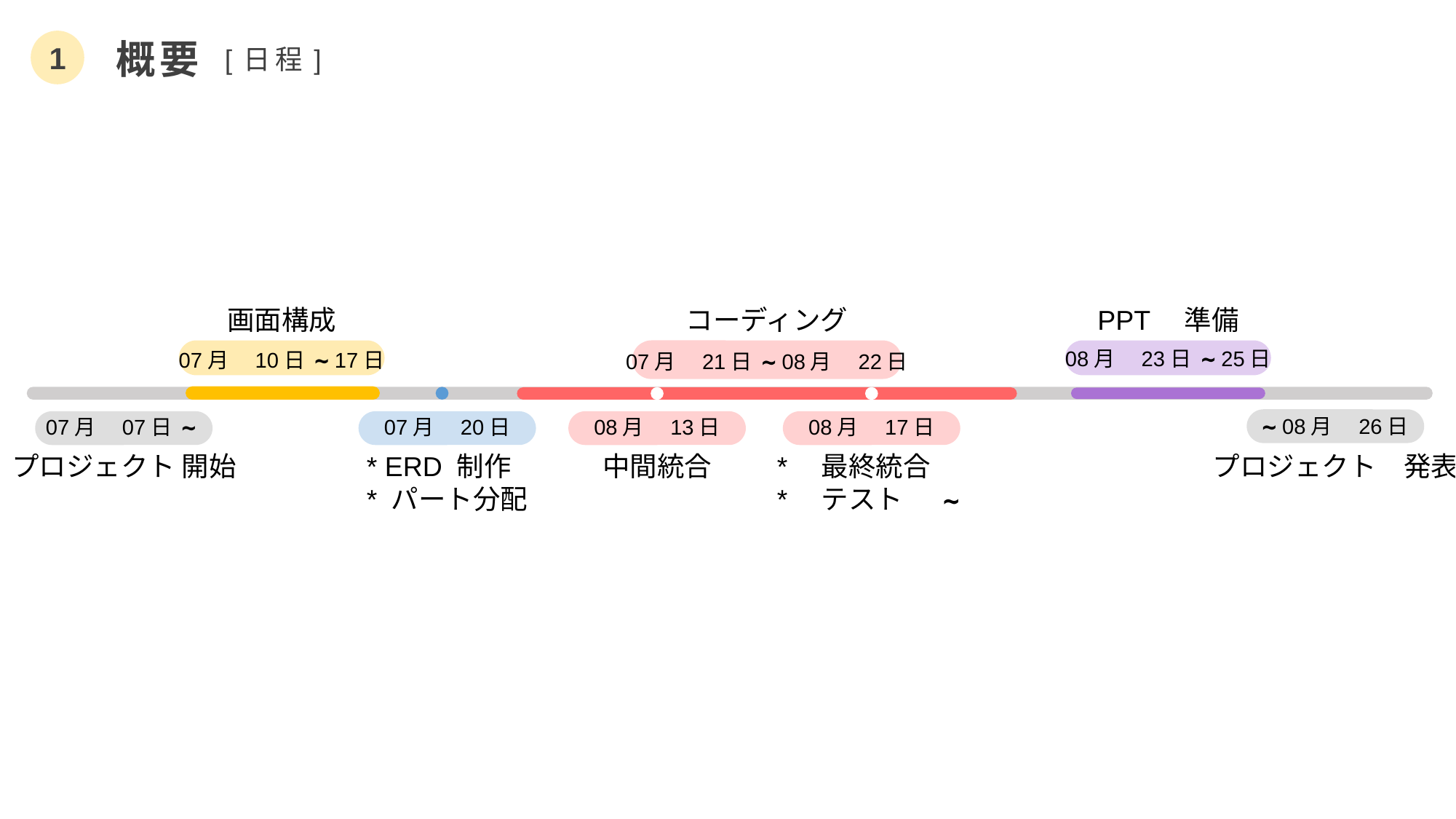

概要
1
[日程]
画面構成
コーディング
PPT　準備

07月　10日 ~ 17日

07月　21日 ~ 08月　22日

08月　23日 ~ 25日

08月　13日

中間統合

08月　17日

*　最終統合
*　テスト　 ~

~ 08月　26日
07月　07日 ~

07月　20日

プロジェクト 開始
* ERD 制作
* パート分配
プロジェクト　発表